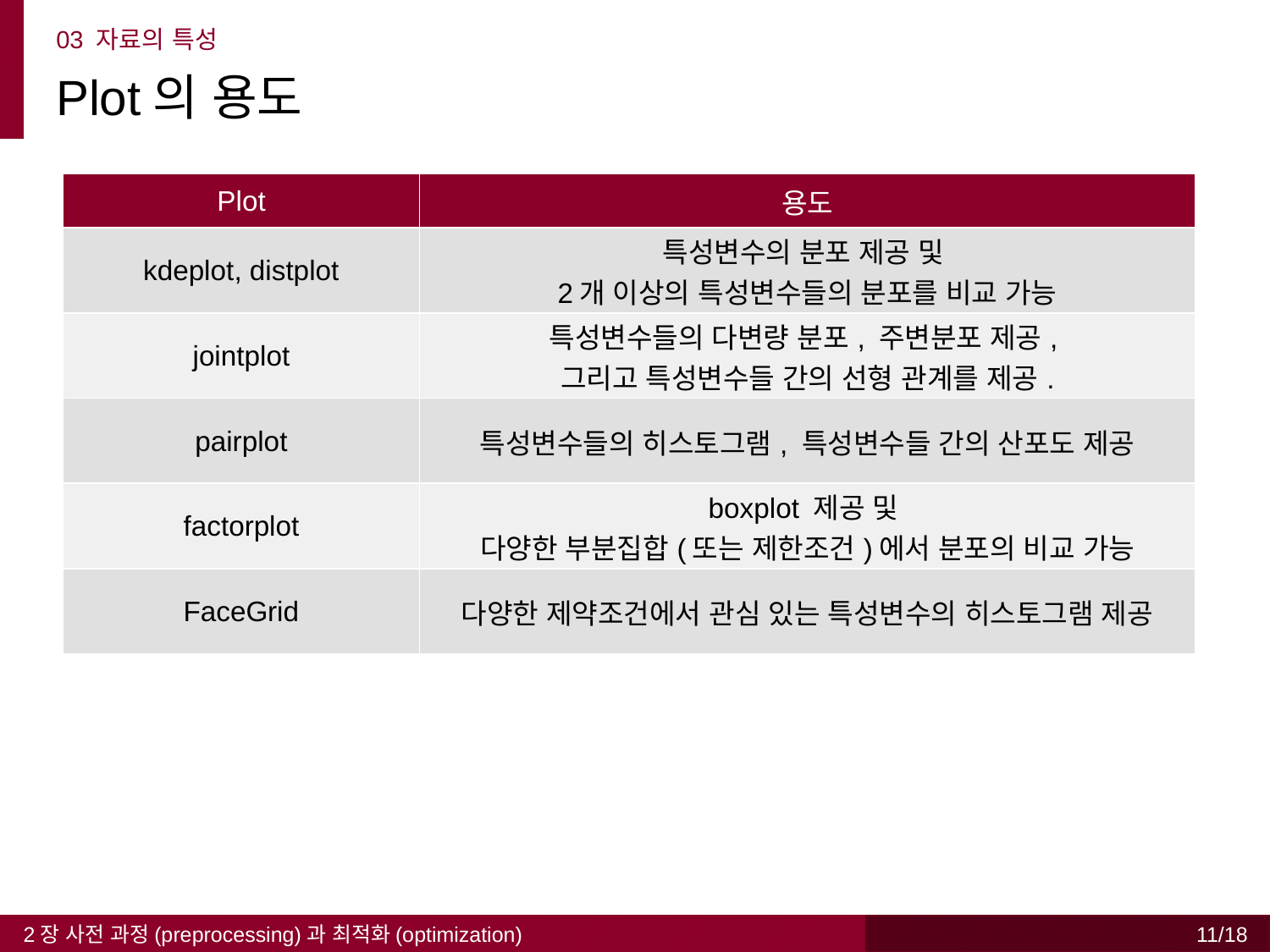

03 자료의 특성
Plot의 용도
kdeplot
| Plot | 용도 |
| --- | --- |
| kdeplot, distplot | 특성변수의 분포 제공 및 2개 이상의 특성변수들의 분포를 비교 가능 |
| jointplot | 특성변수들의 다변량 분포, 주변분포 제공, 그리고 특성변수들 간의 선형 관계를 제공. |
| pairplot | 특성변수들의 히스토그램, 특성변수들 간의 산포도 제공 |
| factorplot | boxplot 제공 및 다양한 부분집합(또는 제한조건)에서 분포의 비교 가능 |
| FaceGrid | 다양한 제약조건에서 관심 있는 특성변수의 히스토그램 제공 |
2장 사전 과정(preprocessing)과 최적화(optimization)
11/18